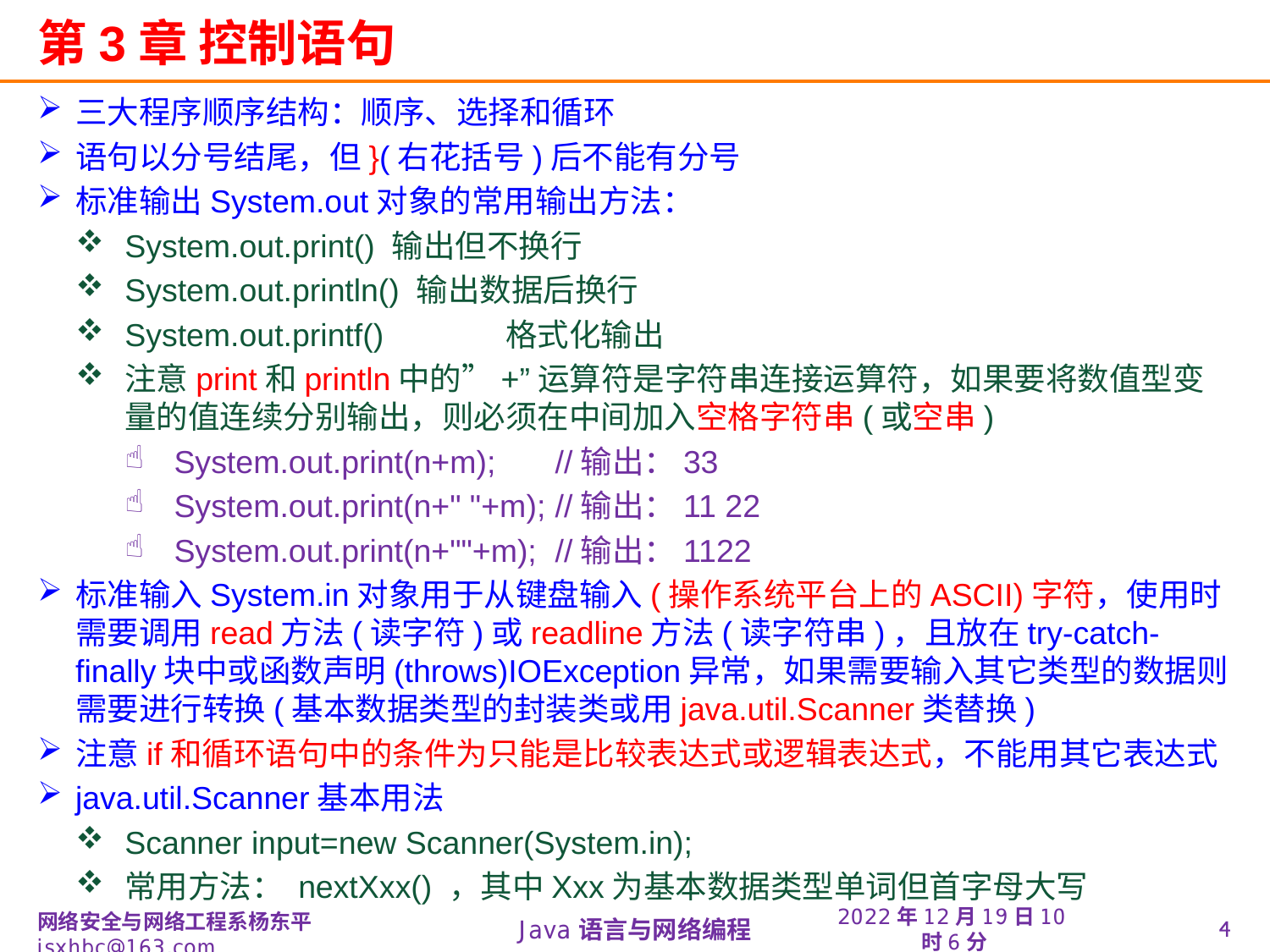

# 第3章 控制语句
三大程序顺序结构：顺序、选择和循环
语句以分号结尾，但}(右花括号)后不能有分号
标准输出System.out对象的常用输出方法：
System.out.print() 输出但不换行
System.out.println() 输出数据后换行
System.out.printf()	格式化输出
注意print和println中的”+”运算符是字符串连接运算符，如果要将数值型变量的值连续分别输出，则必须在中间加入空格字符串(或空串)
System.out.print(n+m); 	//输出：33
System.out.print(n+" "+m);	//输出：11 22
System.out.print(n+""+m);	//输出：1122
标准输入System.in对象用于从键盘输入(操作系统平台上的ASCII)字符，使用时需要调用read方法(读字符)或readline方法(读字符串)，且放在try-catch-finally块中或函数声明(throws)IOException异常，如果需要输入其它类型的数据则需要进行转换(基本数据类型的封装类或用java.util.Scanner类替换)
注意if和循环语句中的条件为只能是比较表达式或逻辑表达式，不能用其它表达式
java.util.Scanner基本用法
Scanner input=new Scanner(System.in);
常用方法： nextXxx() ，其中Xxx为基本数据类型单词但首字母大写